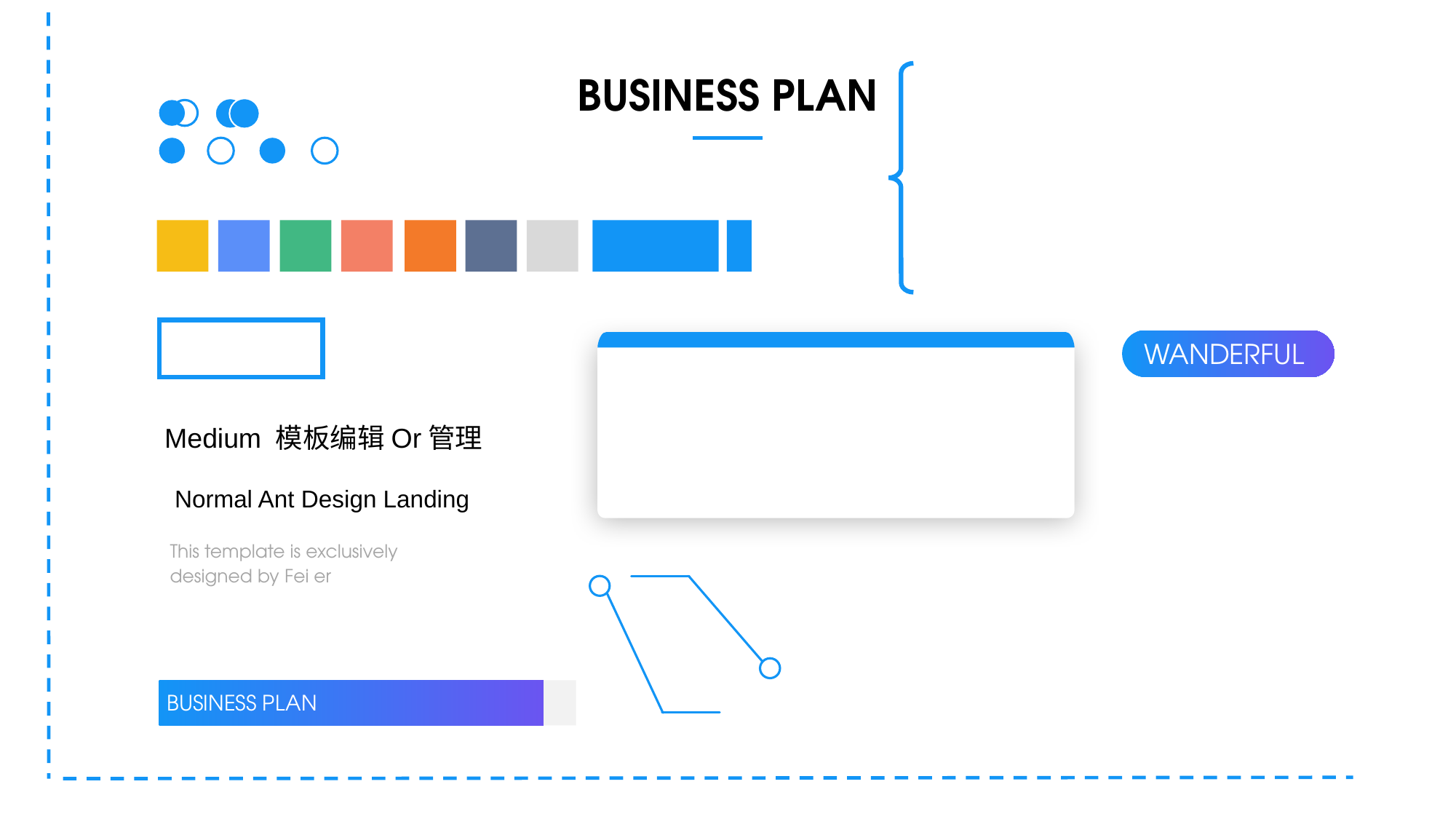

BUSINESS PLAN

WANDERFUL

Medium 模板编辑Or管理
Normal Ant Design Landing
This template is exclusively designed by Fei er

BUSINESS PLAN